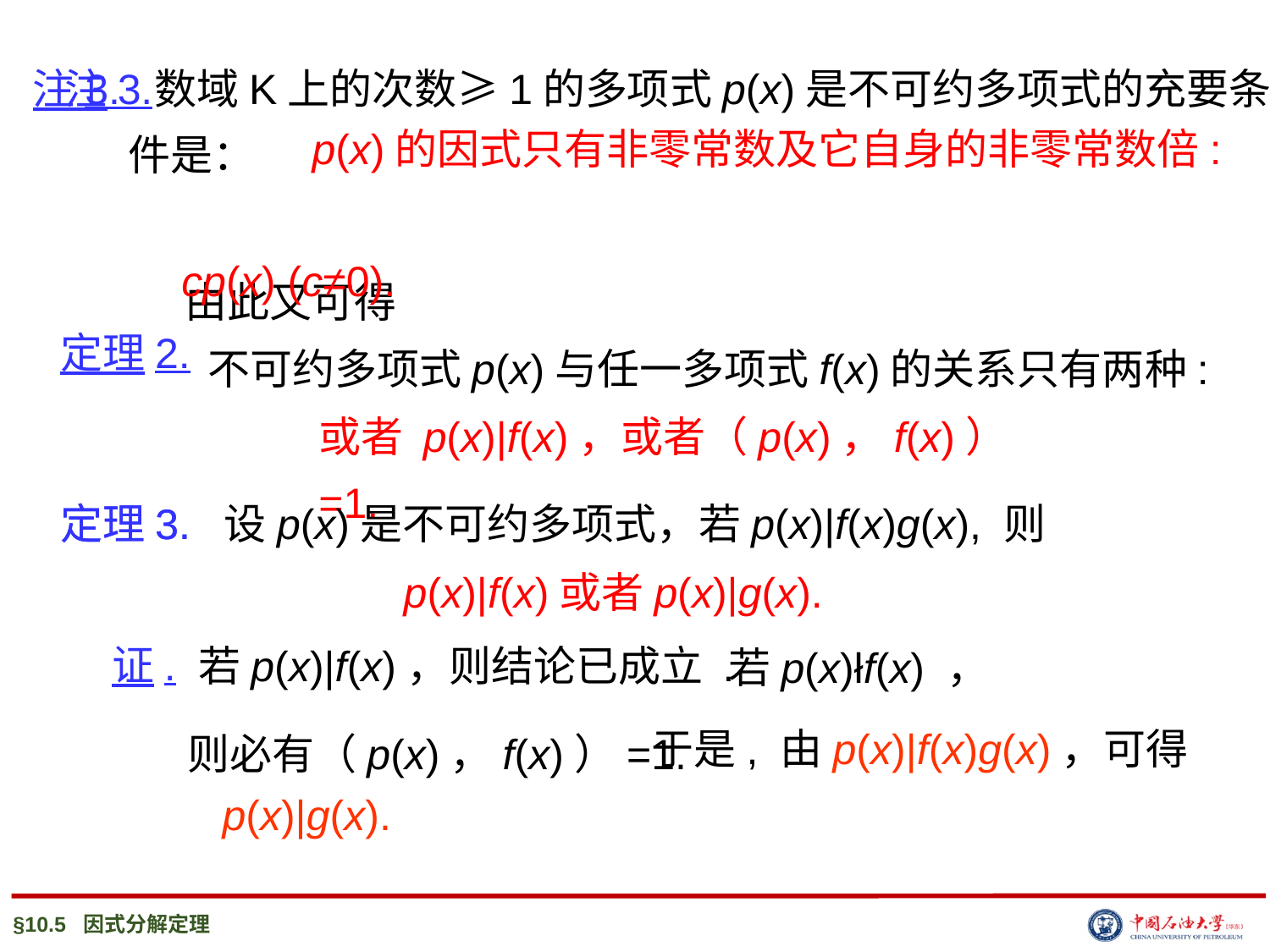

注3.
 注3.  数域K上的次数≥1的多项式p(x)是不可约多项式的充要条
           件是：
                p(x)的因式只有非零常数及它自身的非零常数倍:
     cp(x) (c≠0).
            由此又可得

定理2.
不可约多项式p(x)与任一多项式f(x)的关系只有两种:
或者 p(x)|f(x)，或者（p(x)，f(x)）=1.
定理3.
定理3.  设p(x)是不可约多项式，若p(x)|f(x)g(x), 则
         p(x)|f(x)或者p(x)|g(x).
          若p(x)łf(x) ，
证.
若p(x)|f(x)，则结论已成立 .
                                            于是, 由p(x)|f(x)g(x)，可得
p(x)|g(x).
则必有（p(x)，f(x)）=1.